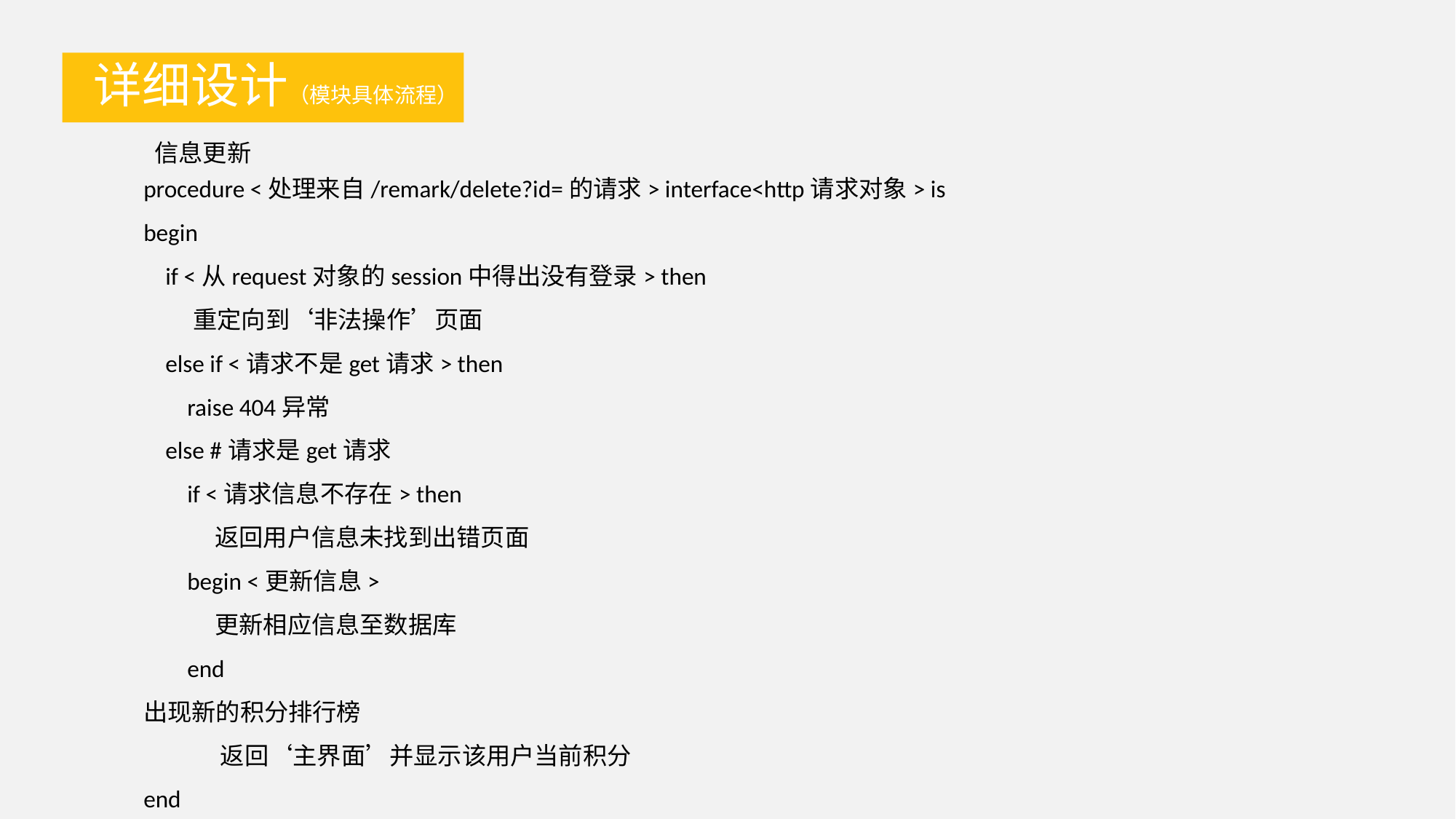

详细设计（模块具体流程）

信息更新
procedure <处理来自/remark/delete?id=的请求> interface<http请求对象> is
begin
    if <从request对象的session中得出没有登录> then
        重定向到‘非法操作’页面
    else if <请求不是get请求> then
        raise 404异常
    else #请求是get请求
        if <请求信息不存在> then
            返回用户信息未找到出错页面
        begin <更新信息>
            更新相应信息至数据库
        end
出现新的积分排行榜
             返回‘主界面’并显示该用户当前积分
end